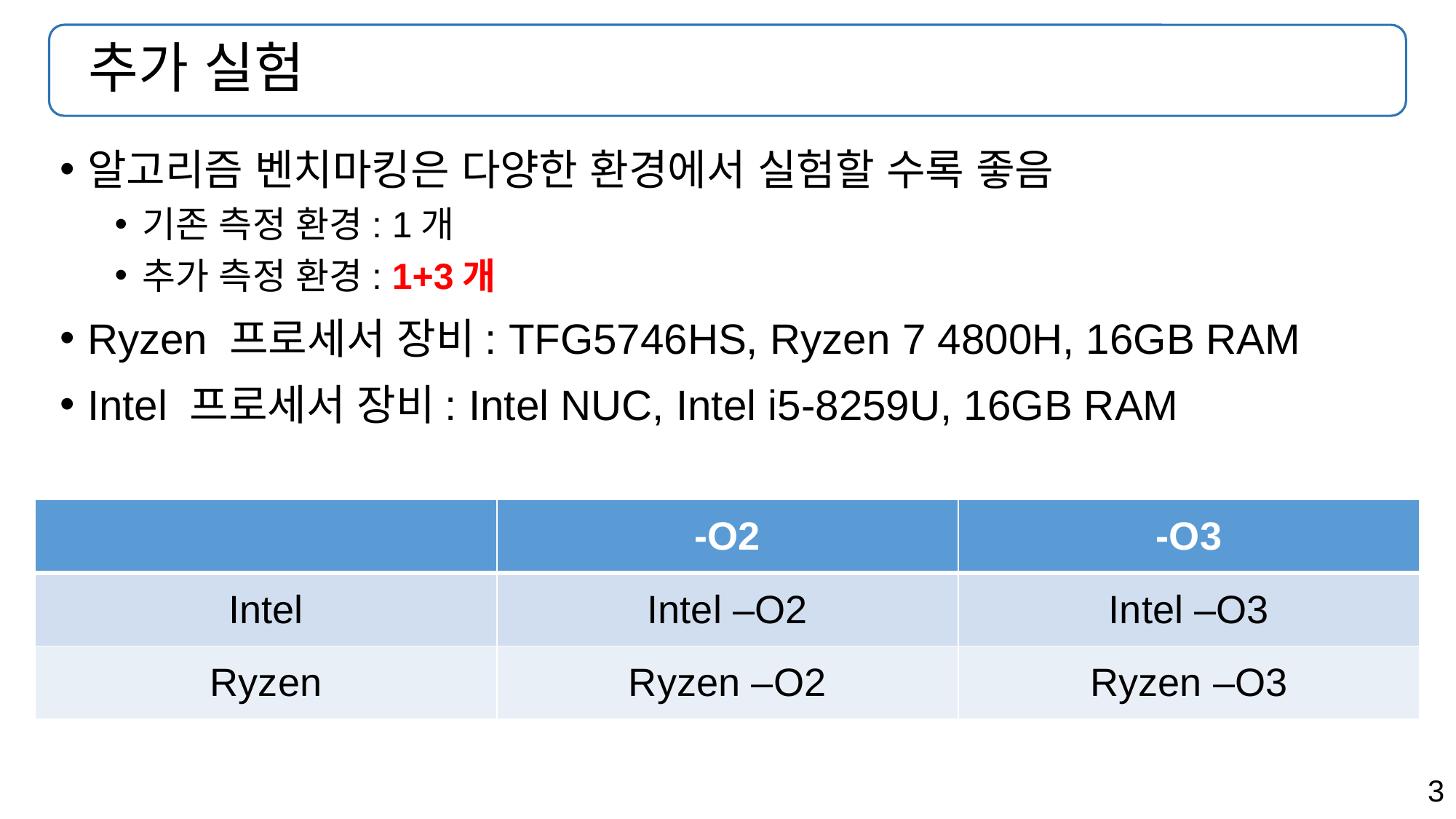

# 추가 실험
알고리즘 벤치마킹은 다양한 환경에서 실험할 수록 좋음
기존 측정 환경: 1개
추가 측정 환경: 1+3개
Ryzen 프로세서 장비: TFG5746HS, Ryzen 7 4800H, 16GB RAM
Intel 프로세서 장비: Intel NUC, Intel i5-8259U, 16GB RAM
|  | -O2 | -O3 |
| --- | --- | --- |
| Intel | Intel –O2 | Intel –O3 |
| Ryzen | Ryzen –O2 | Ryzen –O3 |